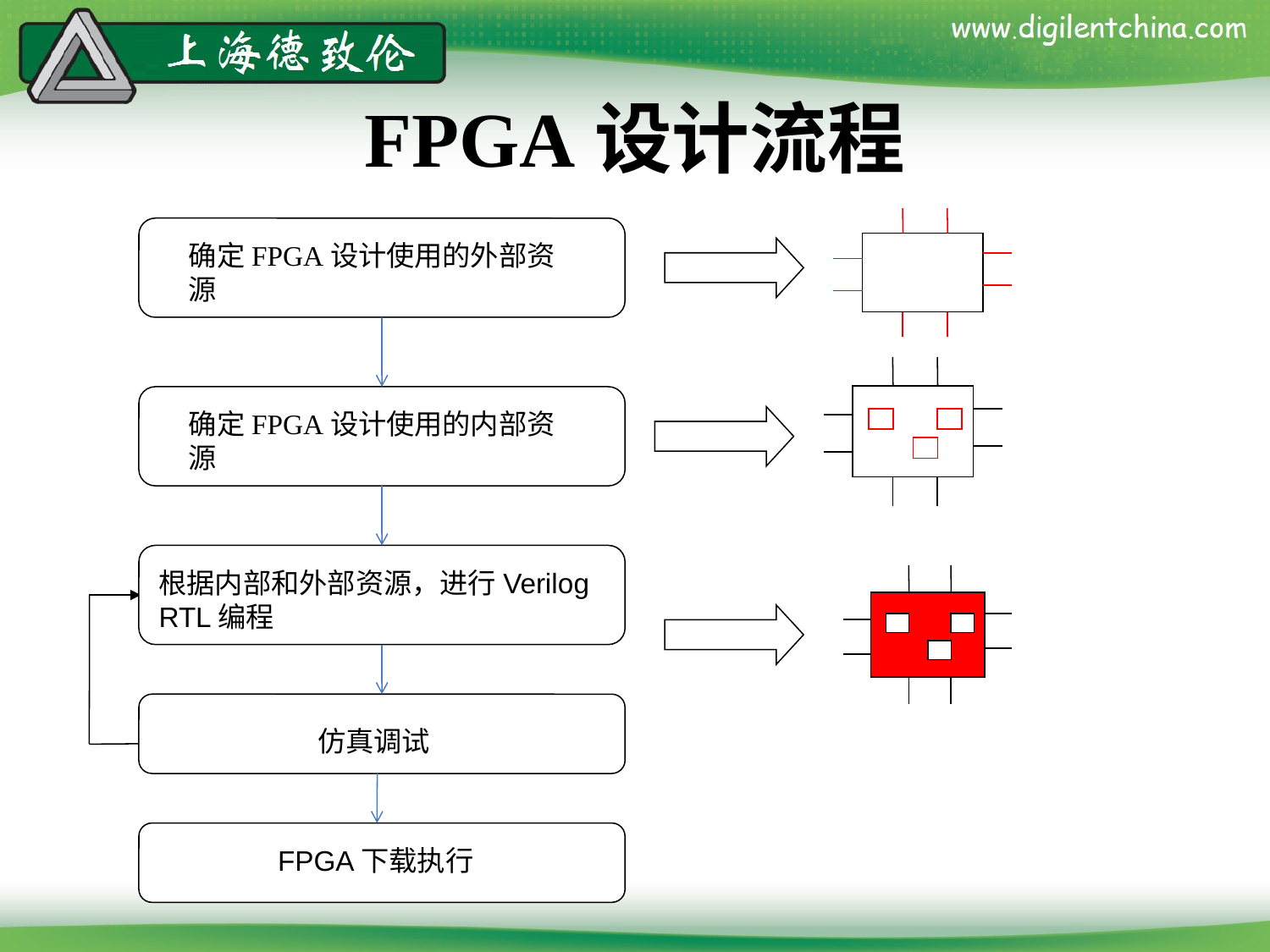

# FPGA设计流程

确定FPGA设计使用的外部资源

确定FPGA设计使用的内部资源

根据内部和外部资源，进行Verilog RTL编程

仿真调试

FPGA下载执行